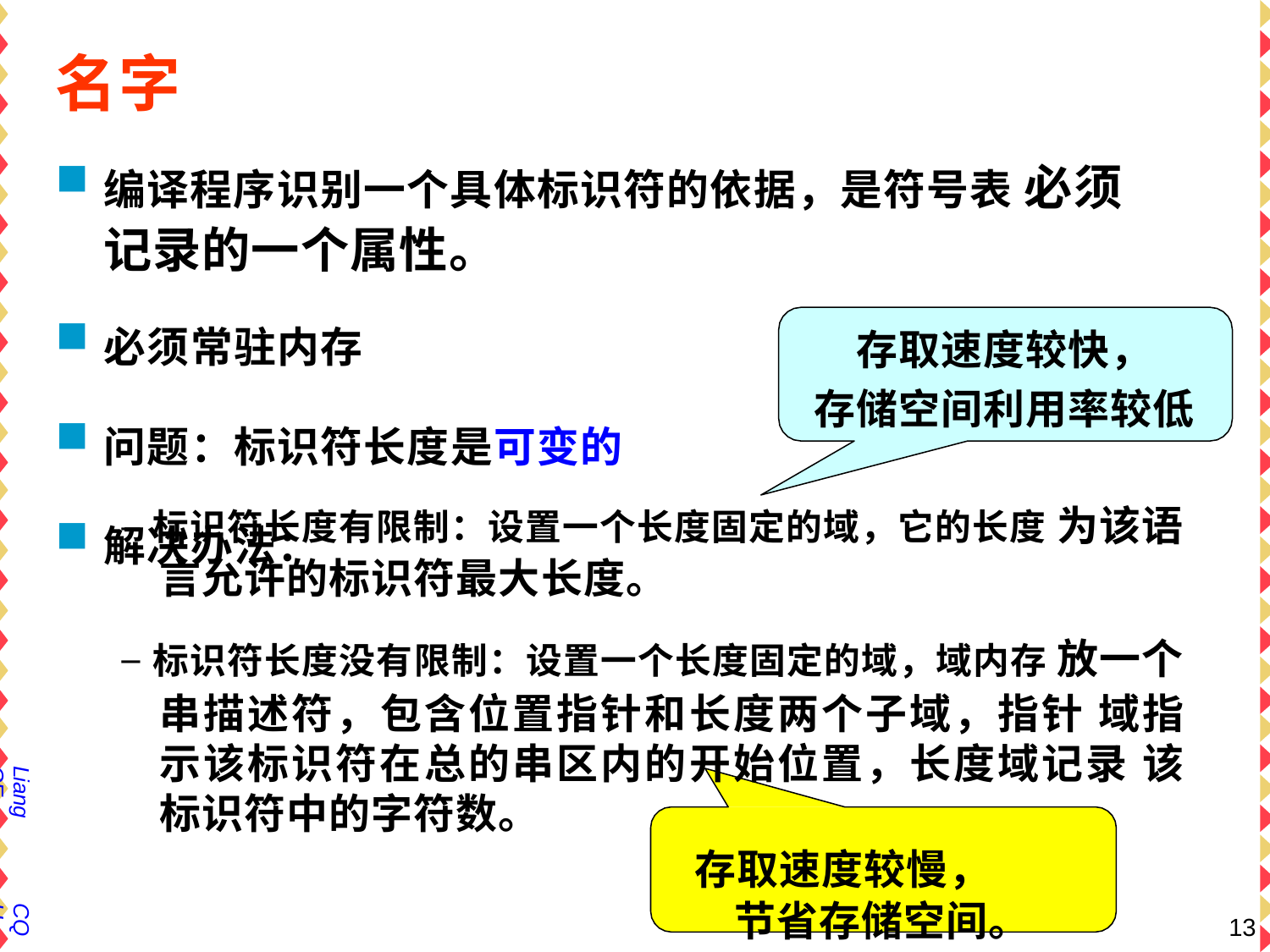

# 名字
编译程序识别一个具体标识符的依据，是符号表 必须记录的一个属性。
必须常驻内存
问题：标识符长度是可变的
解决办法：

存取速度较快，  存储空间利用率较低
–标识符长度有限制：设置一个长度固定的域，它的长度 为该语言允许的标识符最大长度。
–标识符长度没有限制：设置一个长度固定的域，域内存 放一个串描述符，包含位置指针和长度两个子域，指针 域指示该标识符在总的串区内的开始位置，长度域记录 该标识符中的字符数。
存取速度较慢， 节省存储空间。
Liang GE

CQU
13